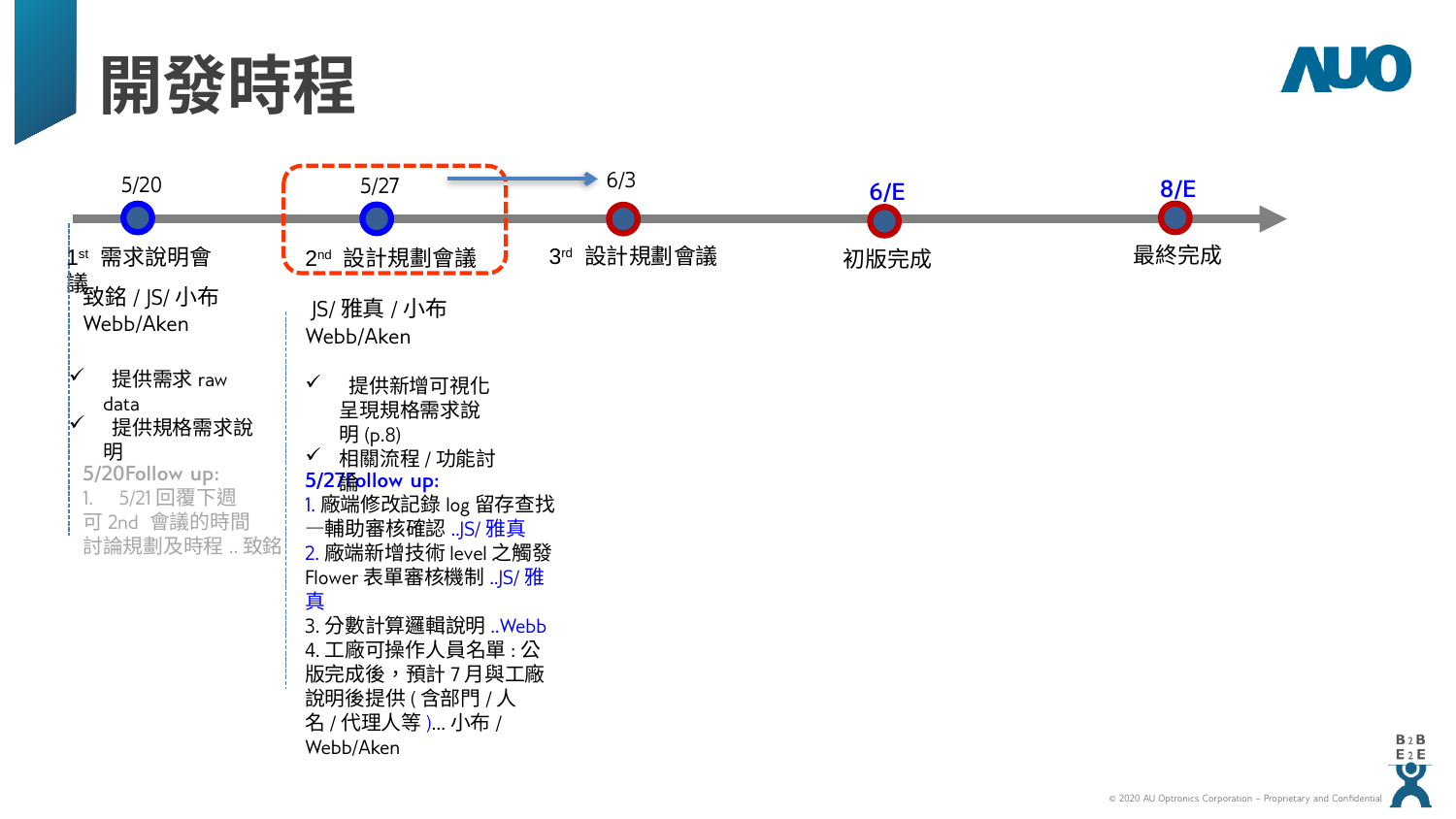

# 開發時程
6/3
5/20
5/27

8/E
6/E

最終完成
3rd 設計規劃會議
1st 需求說明會議
2nd 設計規劃會議
初版完成
致銘/ JS/小布Webb/Aken
 JS/雅真/小布Webb/Aken
 提供需求raw data
 提供規格需求說明
 提供新增可視化呈現規格需求說明(p.8)
相關流程/功能討論

5/20Follow up:
5/21回覆下週
可2nd 會議的時間
討論規劃及時程..致銘
5/27Follow up:
1.廠端修改記錄log留存查找—輔助審核確認..JS/雅真
2.廠端新增技術level之觸發Flower表單審核機制..JS/雅真
3.分數計算邏輯說明..Webb
4.工廠可操作人員名單:公版完成後，預計7月與工廠說明後提供(含部門/人名/代理人等)…小布/Webb/Aken